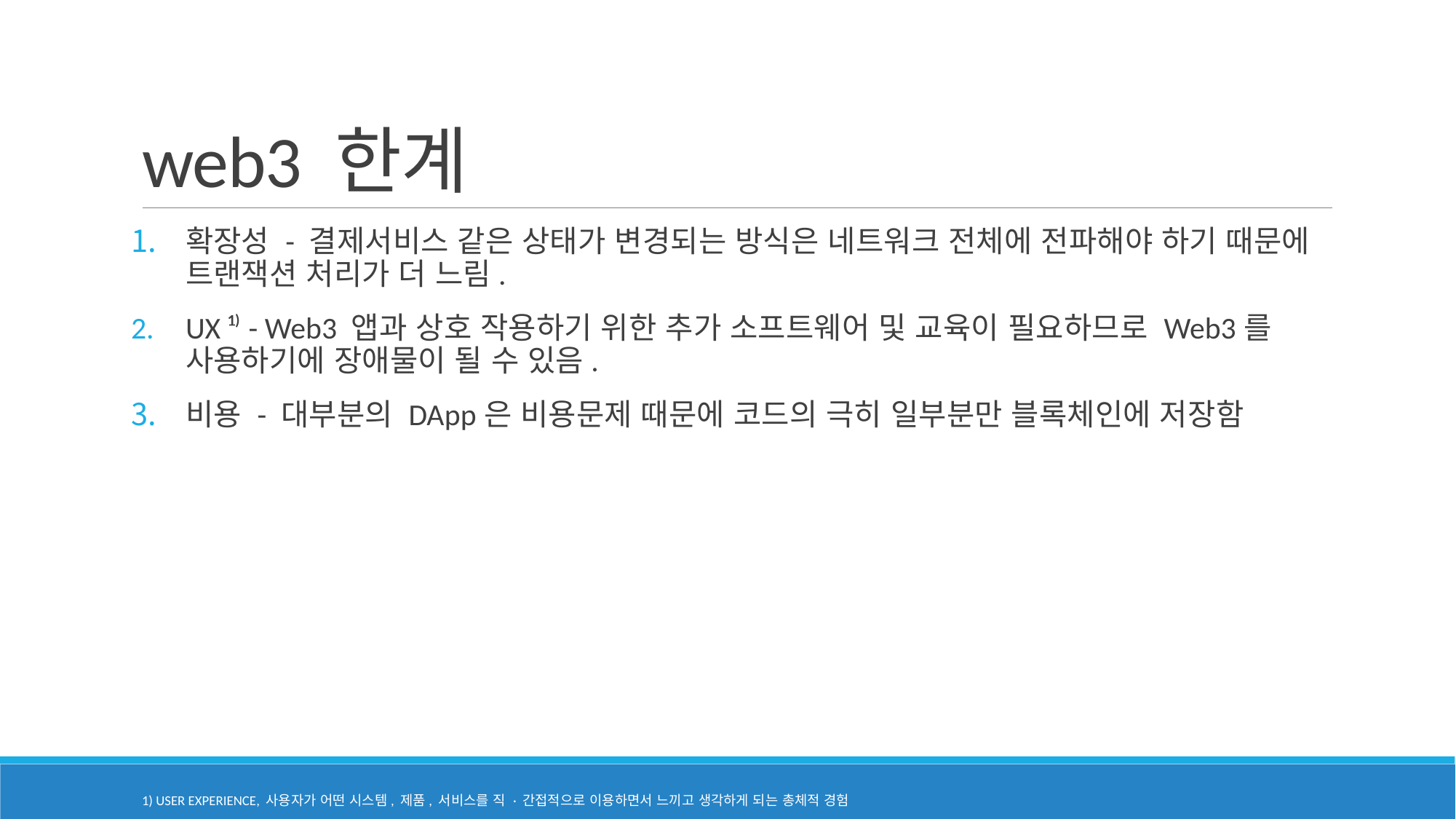

# web3 한계
확장성 - 결제서비스 같은 상태가 변경되는 방식은 네트워크 전체에 전파해야 하기 때문에 트랜잭션 처리가 더 느림.
UX ¹⁾ - Web3 앱과 상호 작용하기 위한 추가 소프트웨어 및 교육이 필요하므로 Web3를 사용하기에 장애물이 될 수 있음.
비용 - 대부분의 DApp은 비용문제 때문에 코드의 극히 일부분만 블록체인에 저장함
1) User experience, 사용자가 어떤 시스템, 제품, 서비스를 직 · 간접적으로 이용하면서 느끼고 생각하게 되는 총체적 경험